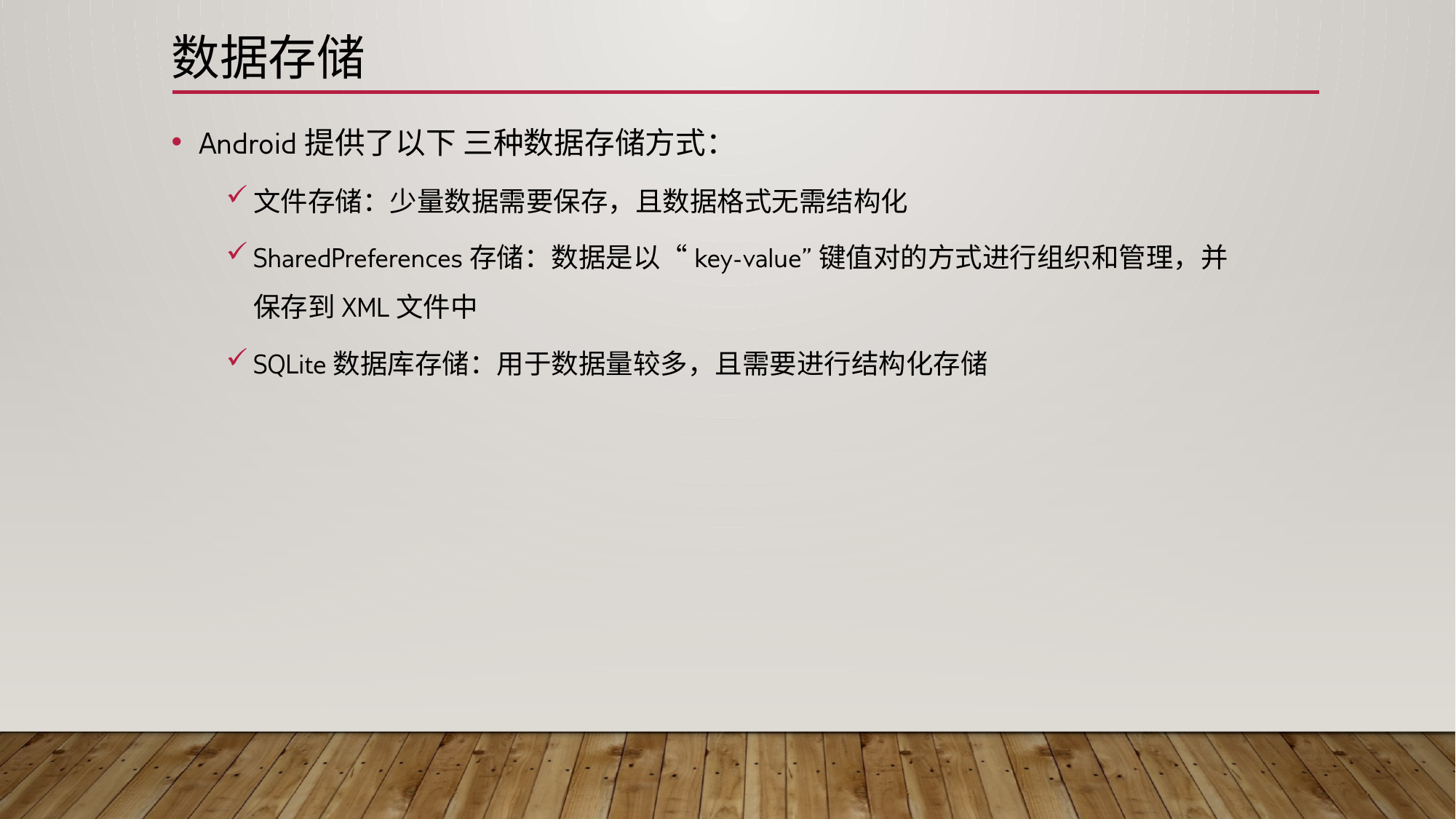

# 数据存储
Android提供了以下 三种数据存储方式：
文件存储：少量数据需要保存，且数据格式无需结构化
SharedPreferences存储：数据是以“key-value”键值对的方式进行组织和管理，并保存到XML文件中
SQLite数据库存储：用于数据量较多，且需要进行结构化存储